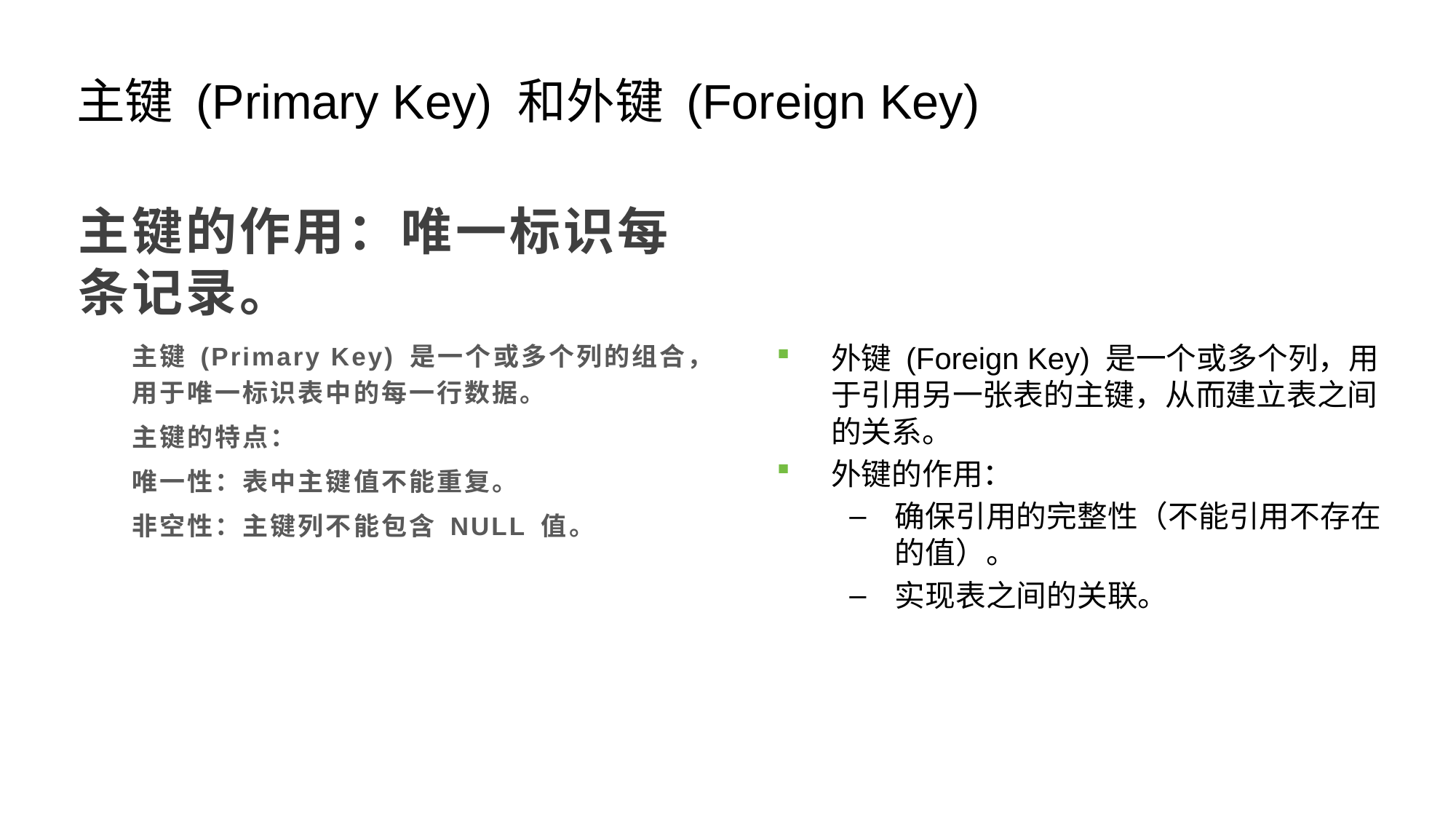

主键 (Primary Key) 和外键 (Foreign Key)
主键的作用：唯一标识每条记录。
主键 (Primary Key) 是一个或多个列的组合，用于唯一标识表中的每一行数据。
主键的特点：
唯一性：表中主键值不能重复。
非空性：主键列不能包含 NULL 值。

外键 (Foreign Key) 是一个或多个列，用于引用另一张表的主键，从而建立表之间的关系。
外键的作用：
确保引用的完整性（不能引用不存在的值）。
实现表之间的关联。